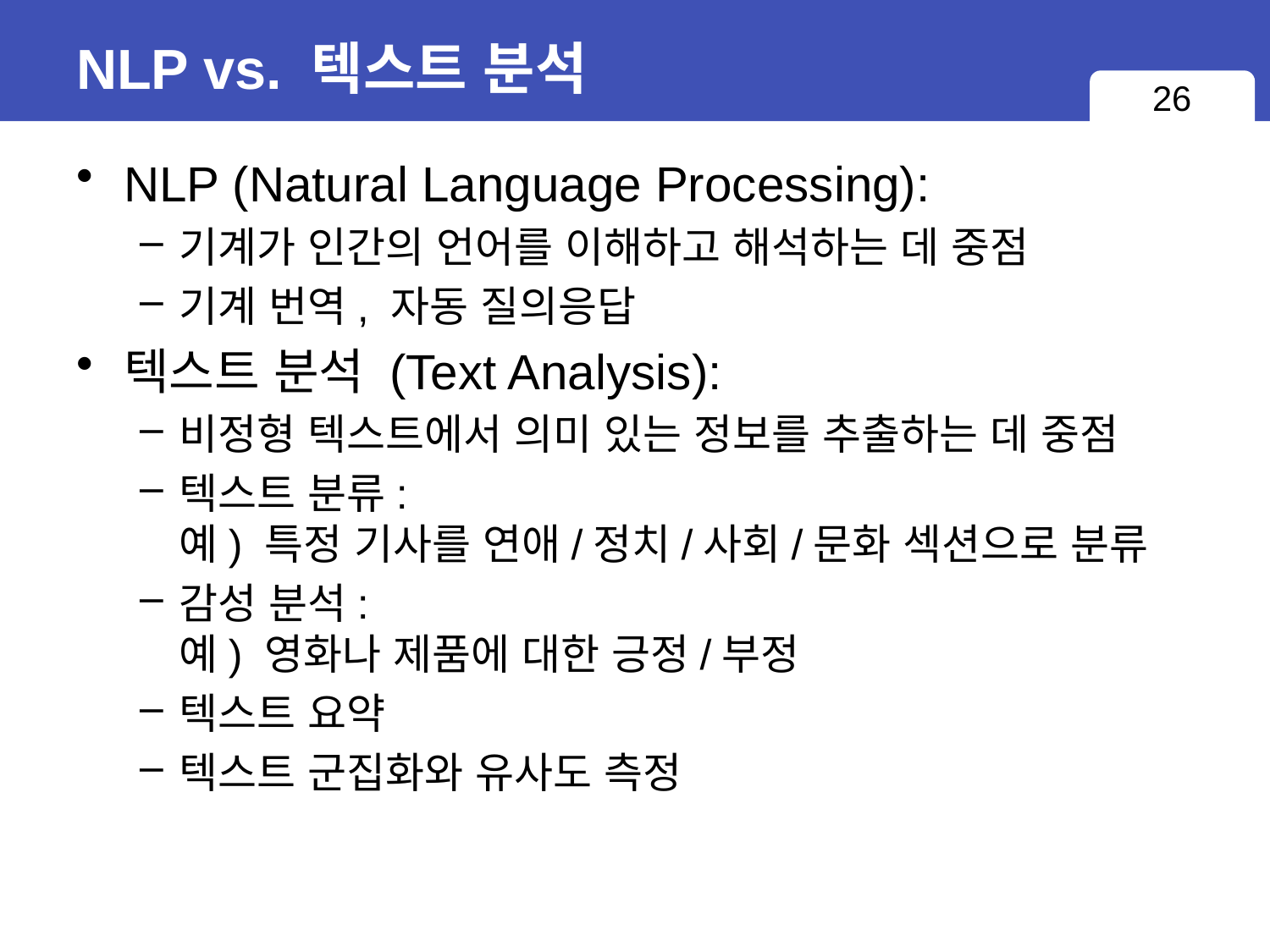

# NLP vs. 텍스트 분석
26
NLP (Natural Language Processing):
기계가 인간의 언어를 이해하고 해석하는 데 중점
기계 번역, 자동 질의응답
텍스트 분석 (Text Analysis):
비정형 텍스트에서 의미 있는 정보를 추출하는 데 중점
텍스트 분류:
예) 특정 기사를 연애/정치/사회/문화 섹션으로 분류
감성 분석:
예) 영화나 제품에 대한 긍정/부정
텍스트 요약
텍스트 군집화와 유사도 측정